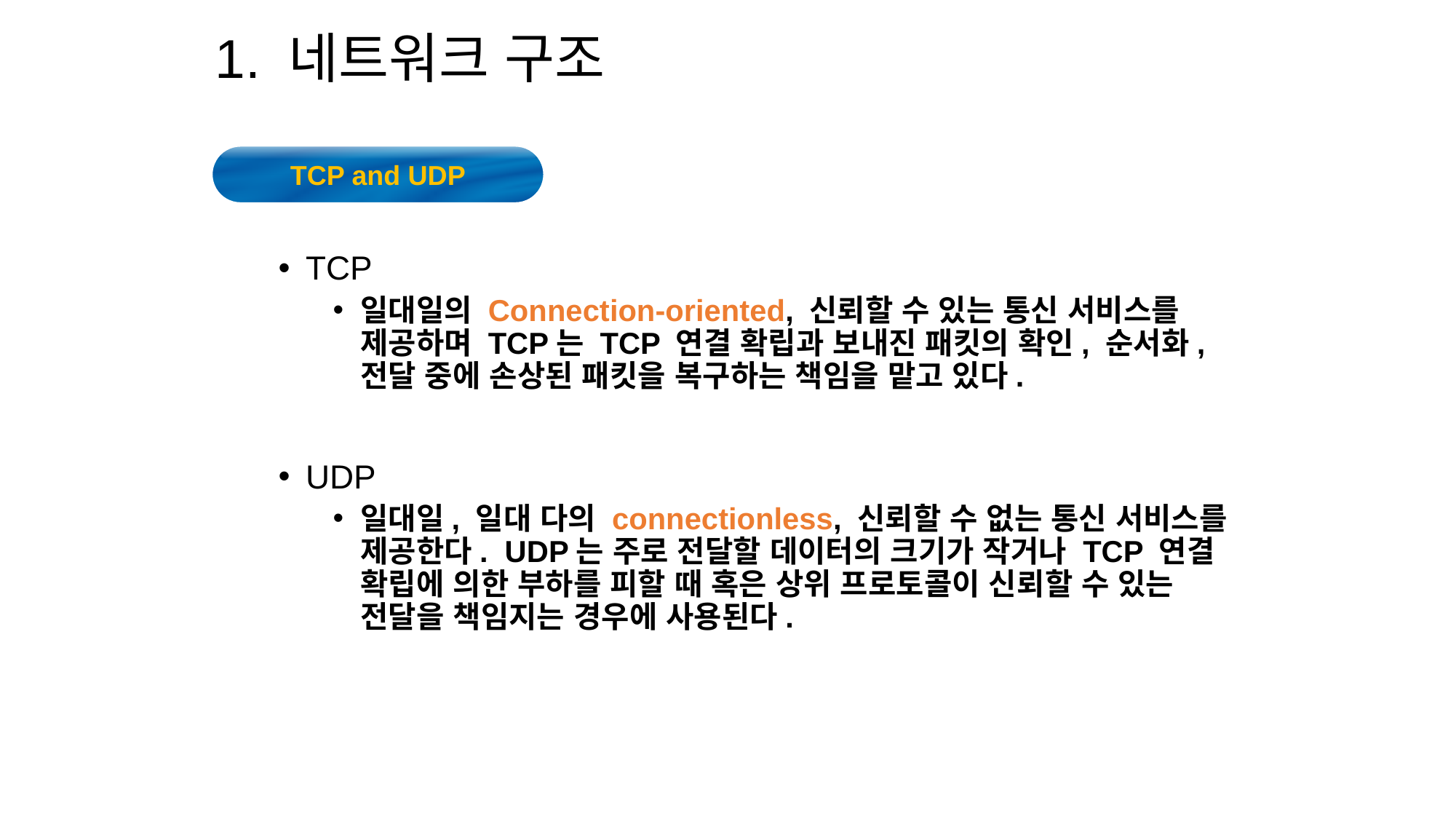

1. 네트워크 구조
TCP and UDP

TCP
일대일의 Connection-oriented, 신뢰할 수 있는 통신 서비스를 제공하며 TCP는 TCP 연결 확립과 보내진 패킷의 확인, 순서화, 전달 중에 손상된 패킷을 복구하는 책임을 맡고 있다.

UDP
일대일, 일대 다의 connectionless, 신뢰할 수 없는 통신 서비스를 제공한다.  UDP는 주로 전달할 데이터의 크기가 작거나 TCP 연결 확립에 의한 부하를 피할 때 혹은 상위 프로토콜이 신뢰할 수 있는 전달을 책임지는 경우에 사용된다.